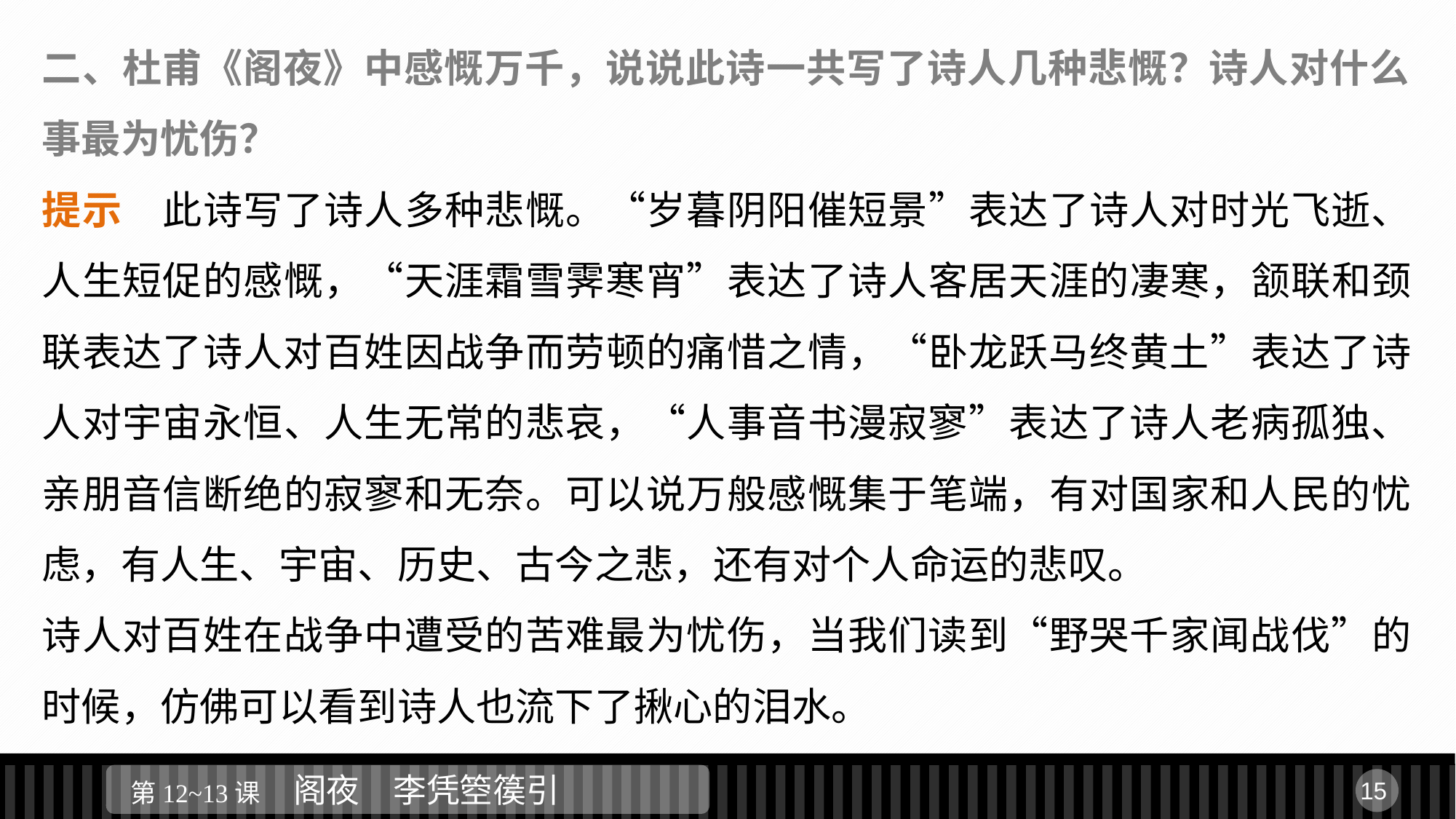

二、杜甫《阁夜》中感慨万千，说说此诗一共写了诗人几种悲慨？诗人对什么事最为忧伤？
提示　此诗写了诗人多种悲慨。“岁暮阴阳催短景”表达了诗人对时光飞逝、人生短促的感慨，“天涯霜雪霁寒宵”表达了诗人客居天涯的凄寒，颔联和颈联表达了诗人对百姓因战争而劳顿的痛惜之情，“卧龙跃马终黄土”表达了诗人对宇宙永恒、人生无常的悲哀，“人事音书漫寂寥”表达了诗人老病孤独、亲朋音信断绝的寂寥和无奈。可以说万般感慨集于笔端，有对国家和人民的忧虑，有人生、宇宙、历史、古今之悲，还有对个人命运的悲叹。
诗人对百姓在战争中遭受的苦难最为忧伤，当我们读到“野哭千家闻战伐”的时候，仿佛可以看到诗人也流下了揪心的泪水。